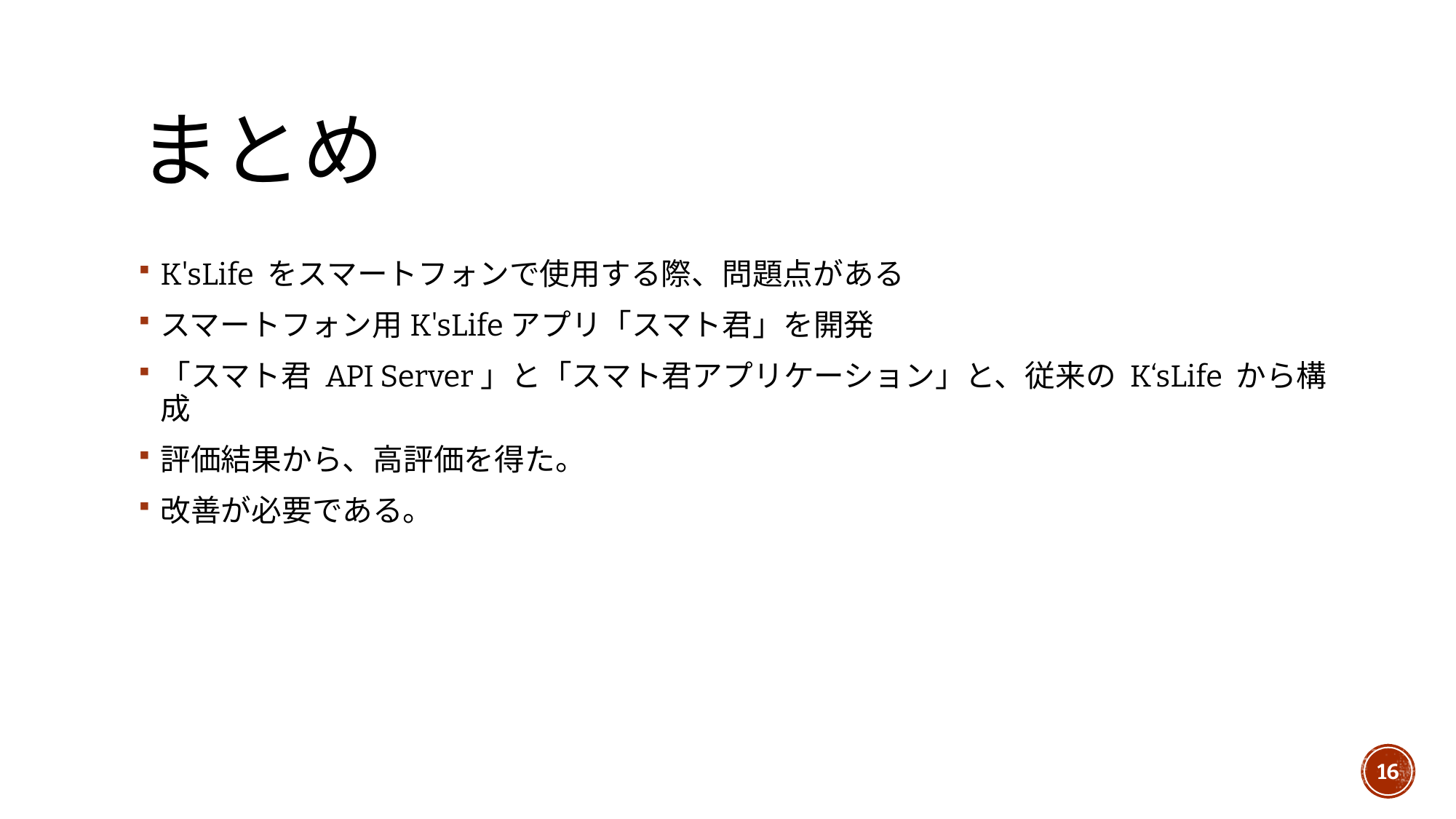

# まとめ
K'sLife をスマートフォンで使用する際、問題点がある
スマートフォン用K'sLifeアプリ「スマト君」を開発
「スマト君 API Server」と「スマト君アプリケーション」と、従来の K‘sLife から構成
評価結果から、高評価を得た。
改善が必要である。

16